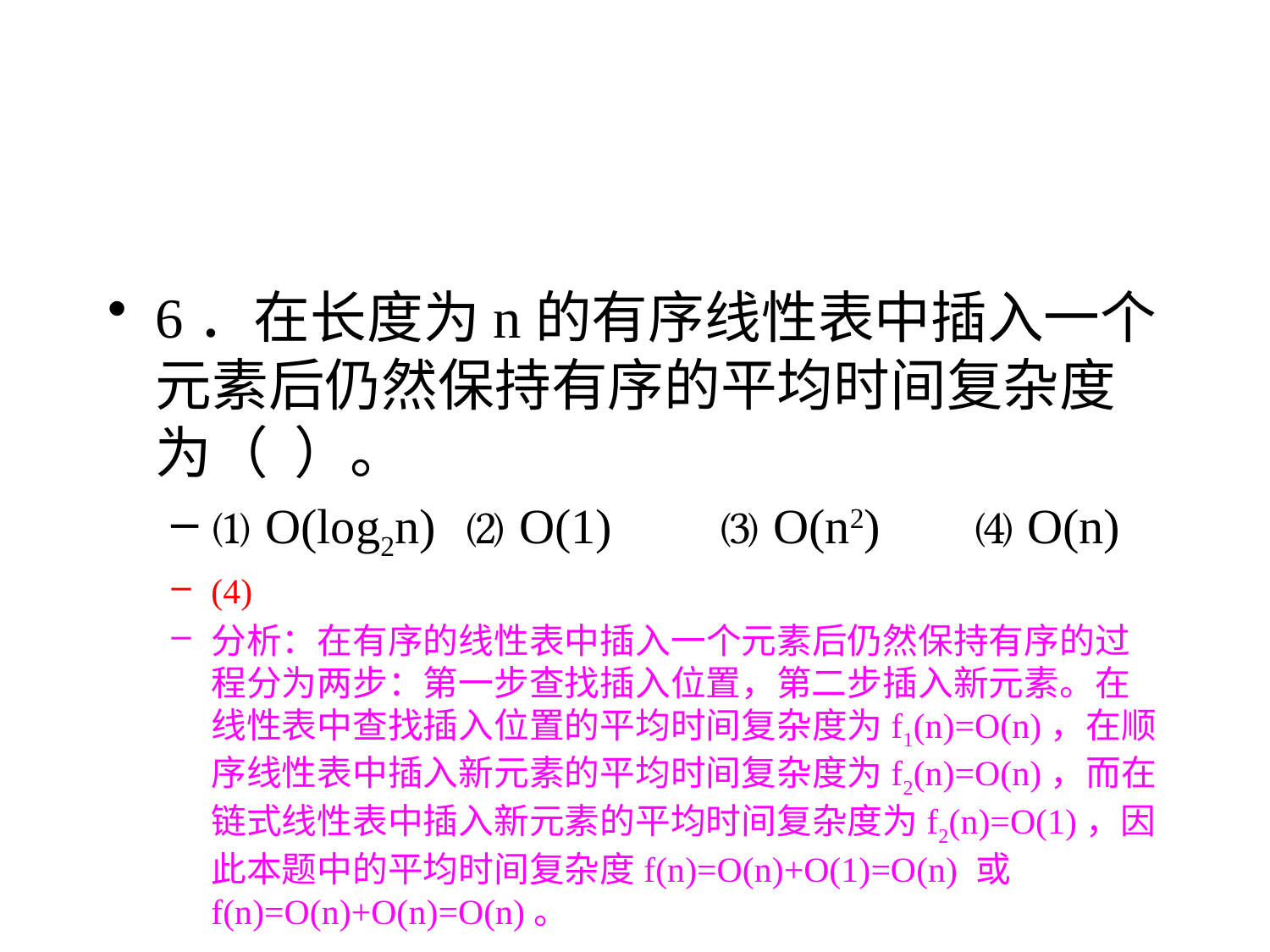

#
6．在长度为n的有序线性表中插入一个元素后仍然保持有序的平均时间复杂度为（  ）。
⑴ O(log2n)	⑵ O(1)	⑶ O(n2)	⑷ O(n)
(4)
分析：在有序的线性表中插入一个元素后仍然保持有序的过程分为两步：第一步查找插入位置，第二步插入新元素。在线性表中查找插入位置的平均时间复杂度为f1(n)=O(n)，在顺序线性表中插入新元素的平均时间复杂度为f2(n)=O(n)，而在链式线性表中插入新元素的平均时间复杂度为f2(n)=O(1)，因此本题中的平均时间复杂度f(n)=O(n)+O(1)=O(n) 或 f(n)=O(n)+O(n)=O(n)。